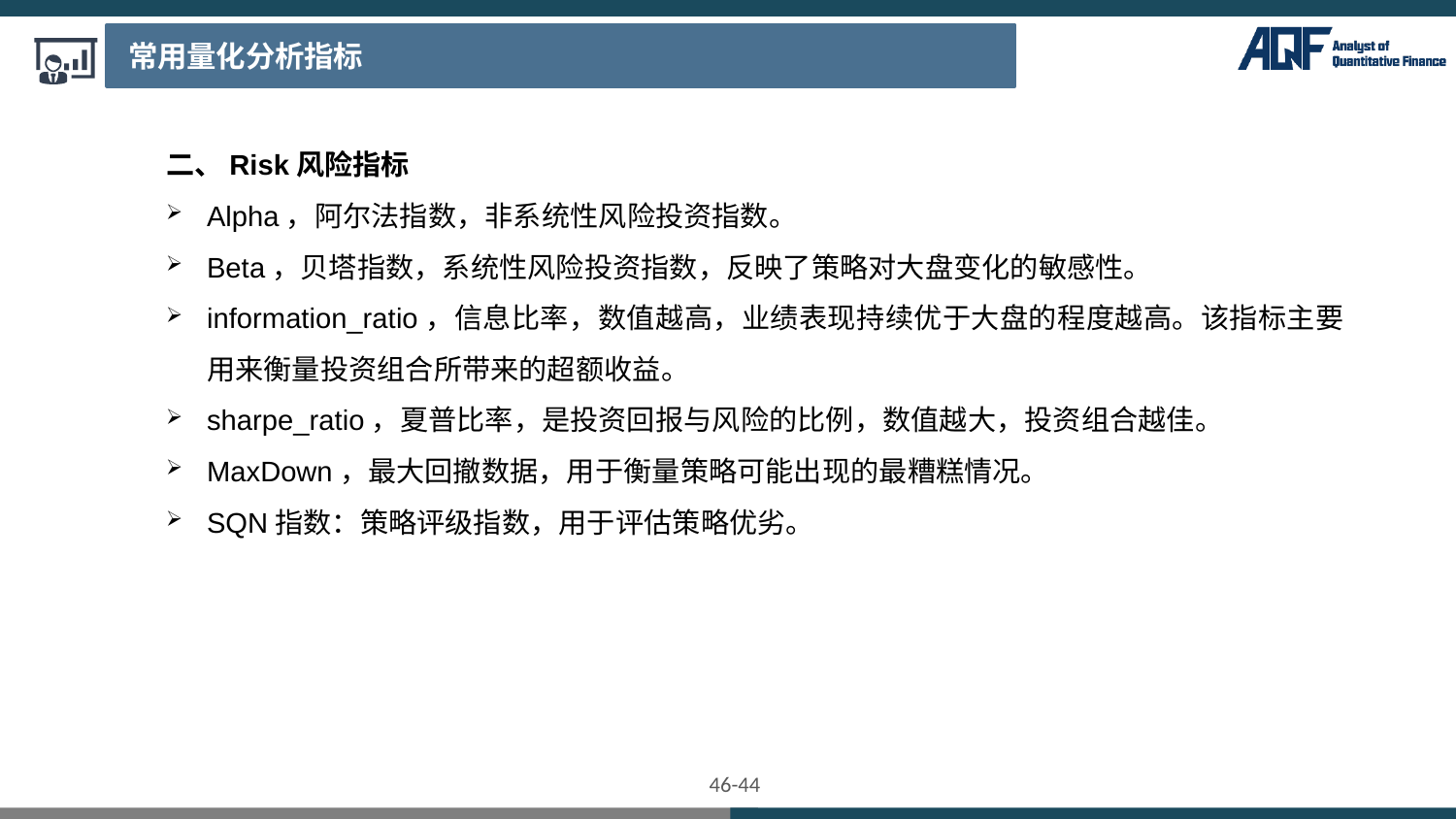

常用量化分析指标
二、Risk风险指标
Alpha，阿尔法指数，非系统性风险投资指数。
Beta，贝塔指数，系统性风险投资指数，反映了策略对大盘变化的敏感性。
information_ratio，信息比率，数值越高，业绩表现持续优于大盘的程度越高。该指标主要用来衡量投资组合所带来的超额收益。
sharpe_ratio，夏普比率，是投资回报与风险的比例，数值越大，投资组合越佳。
MaxDown，最大回撤数据，用于衡量策略可能出现的最糟糕情况。
SQN指数：策略评级指数，用于评估策略优劣。